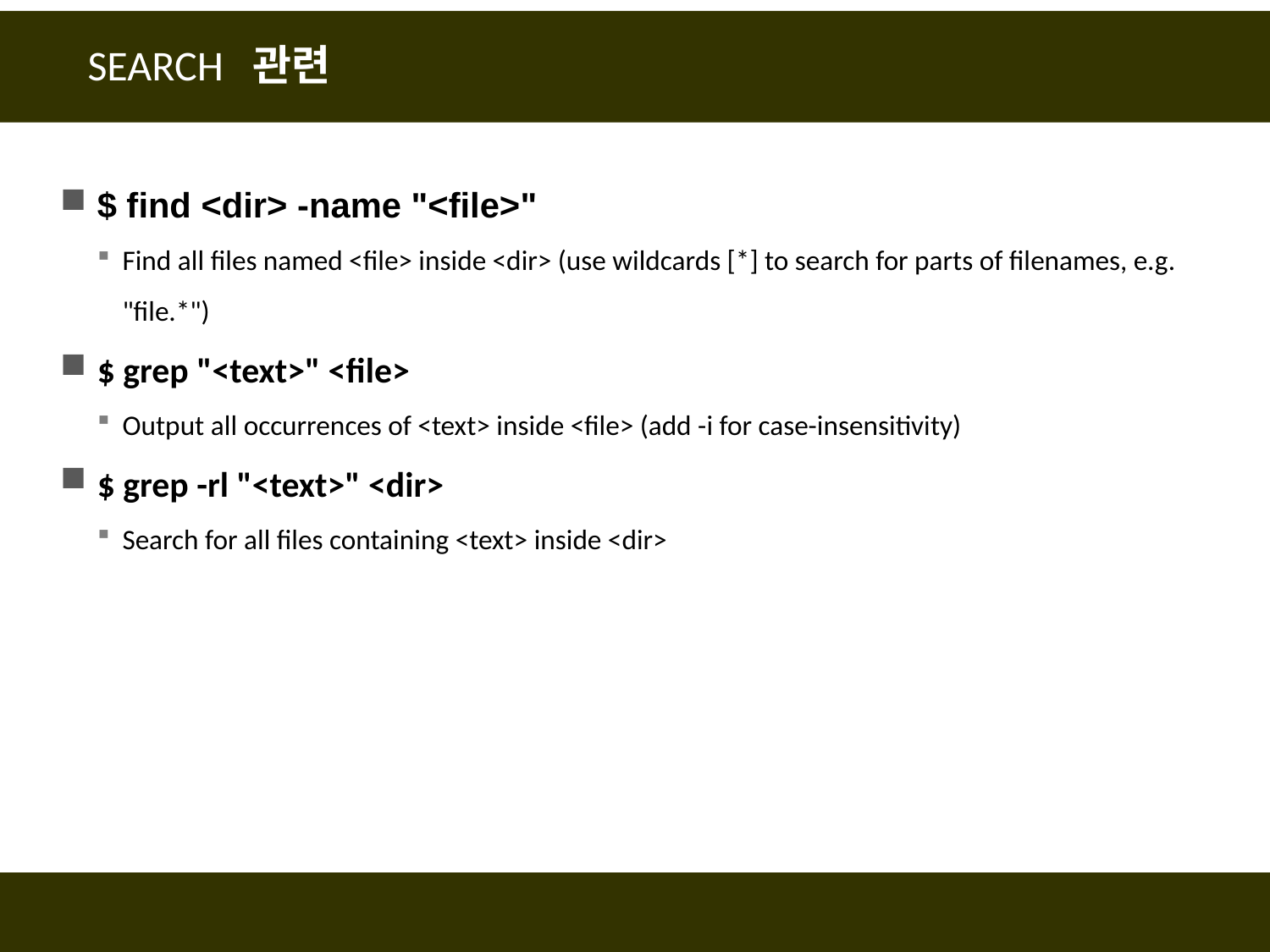

# SEARCH  관련
$ find <dir> -name "<file>"
Find all files named <file> inside <dir> (use wildcards [*] to search for parts of filenames, e.g. "file.*")
$ grep "<text>" <file>
Output all occurrences of <text> inside <file> (add -i for case-insensitivity)
$ grep -rl "<text>" <dir>
Search for all files containing <text> inside <dir>